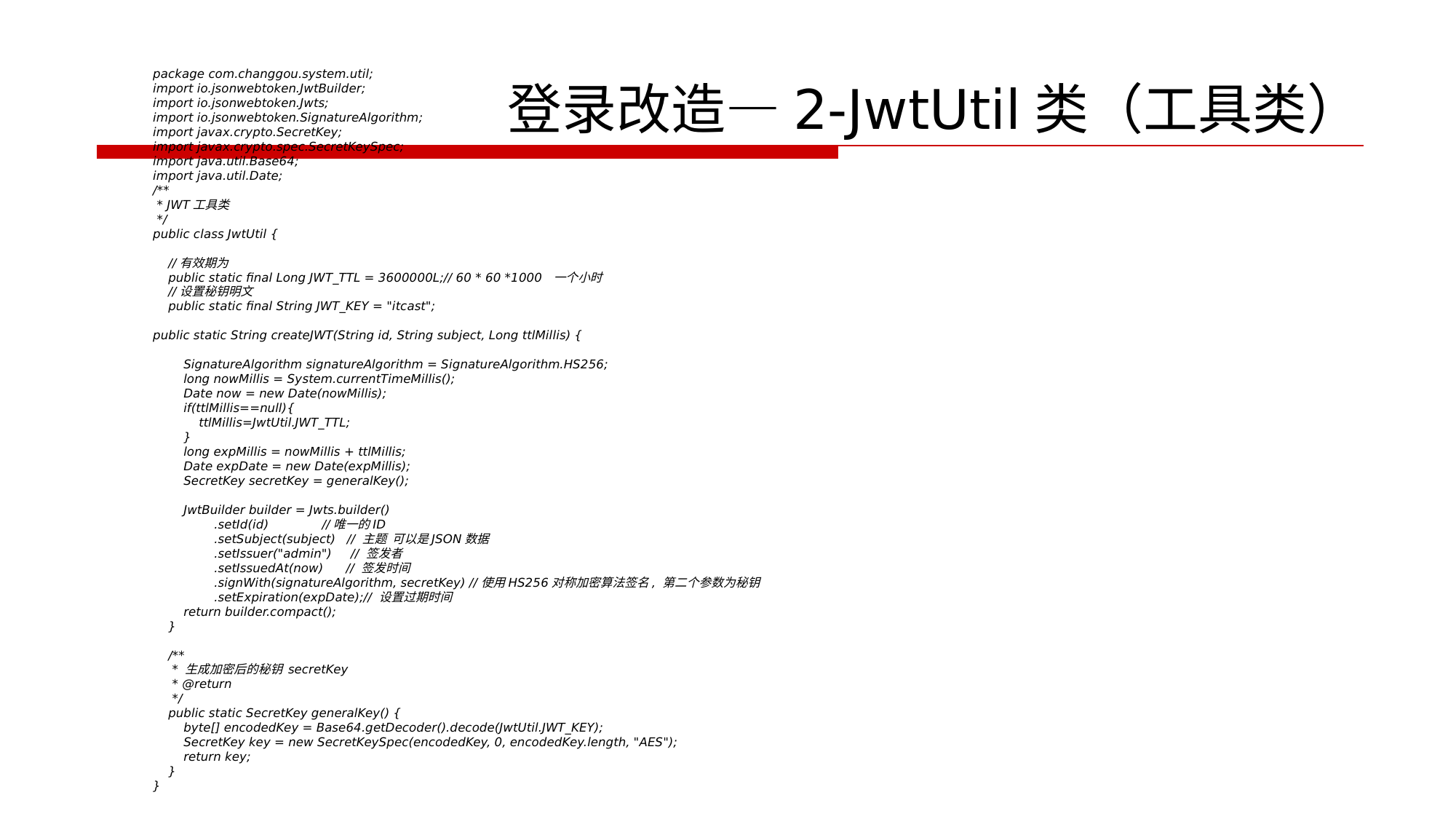

登录改造—2-JwtUtil类（工具类）
package com.changgou.system.util;
import io.jsonwebtoken.JwtBuilder;
import io.jsonwebtoken.Jwts;
import io.jsonwebtoken.SignatureAlgorithm;
import javax.crypto.SecretKey;
import javax.crypto.spec.SecretKeySpec;
import java.util.Base64;
import java.util.Date;
/**
 * JWT工具类
 */
public class JwtUtil {
​
    //有效期为
    public static final Long JWT_TTL = 3600000L;// 60 * 60 *1000  一个小时
    //设置秘钥明文
    public static final String JWT_KEY = "itcast";
​
public static String createJWT(String id, String subject, Long ttlMillis) {
​
        SignatureAlgorithm signatureAlgorithm = SignatureAlgorithm.HS256;
        long nowMillis = System.currentTimeMillis();
        Date now = new Date(nowMillis);
        if(ttlMillis==null){
            ttlMillis=JwtUtil.JWT_TTL;
        }
        long expMillis = nowMillis + ttlMillis;
        Date expDate = new Date(expMillis);
        SecretKey secretKey = generalKey();
​
        JwtBuilder builder = Jwts.builder()
                .setId(id)              //唯一的ID
                .setSubject(subject)   // 主题  可以是JSON数据
                .setIssuer("admin")     // 签发者
                .setIssuedAt(now)      // 签发时间
                .signWith(signatureAlgorithm, secretKey) //使用HS256对称加密算法签名, 第二个参数为秘钥
                .setExpiration(expDate);// 设置过期时间
        return builder.compact();
    }
​
    /**
     * 生成加密后的秘钥 secretKey
     * @return
     */
    public static SecretKey generalKey() {
        byte[] encodedKey = Base64.getDecoder().decode(JwtUtil.JWT_KEY);
        SecretKey key = new SecretKeySpec(encodedKey, 0, encodedKey.length, "AES");
        return key;
    }
}